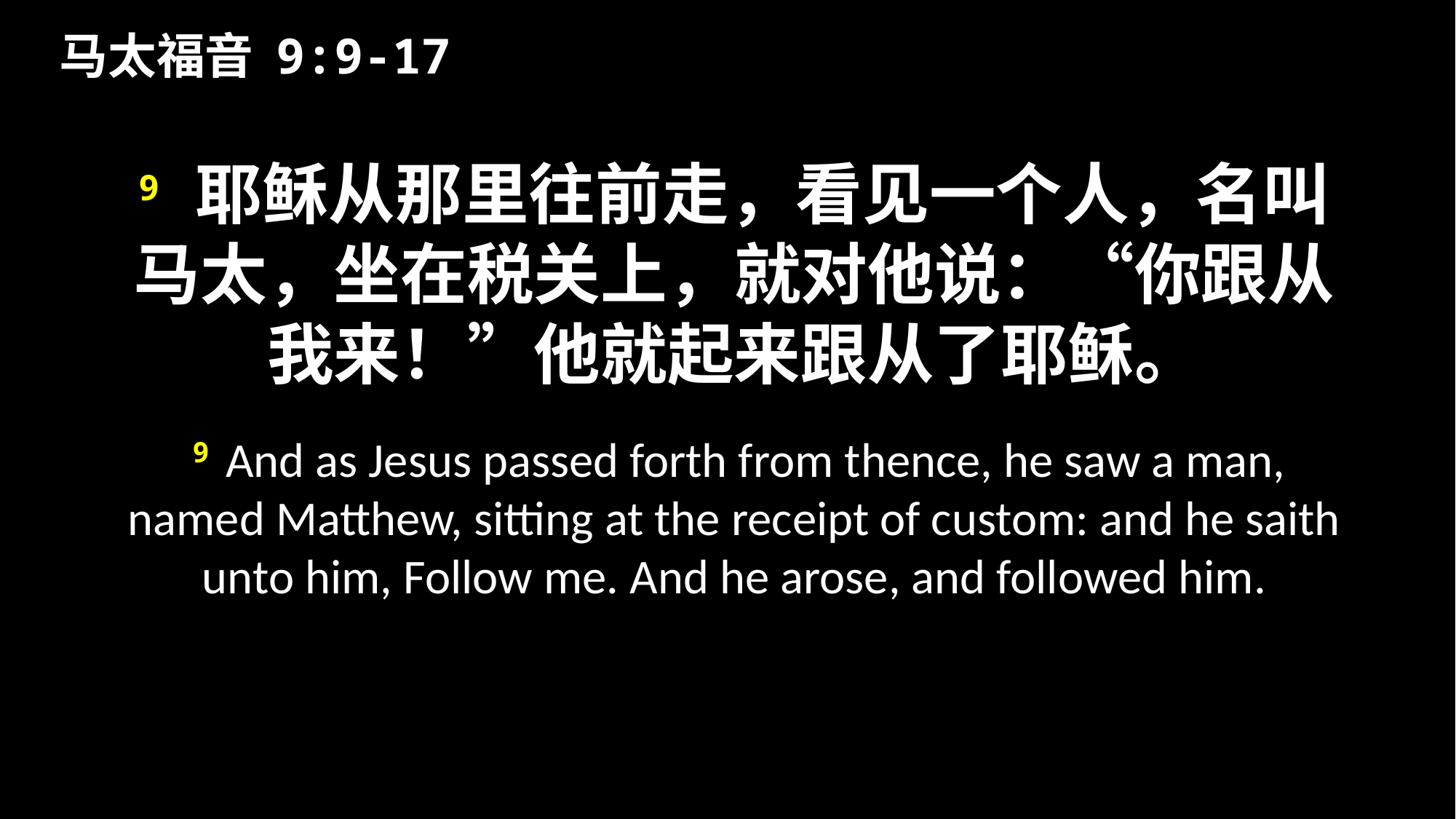

马太福音 9:9-17
9 耶稣从那里往前走，看见一个人，名叫马太，坐在税关上，就对他说：“你跟从我来！”他就起来跟从了耶稣。

 9 And as Jesus passed forth from thence, he saw a man, named Matthew, sitting at the receipt of custom: and he saith unto him, Follow me. And he arose, and followed him.